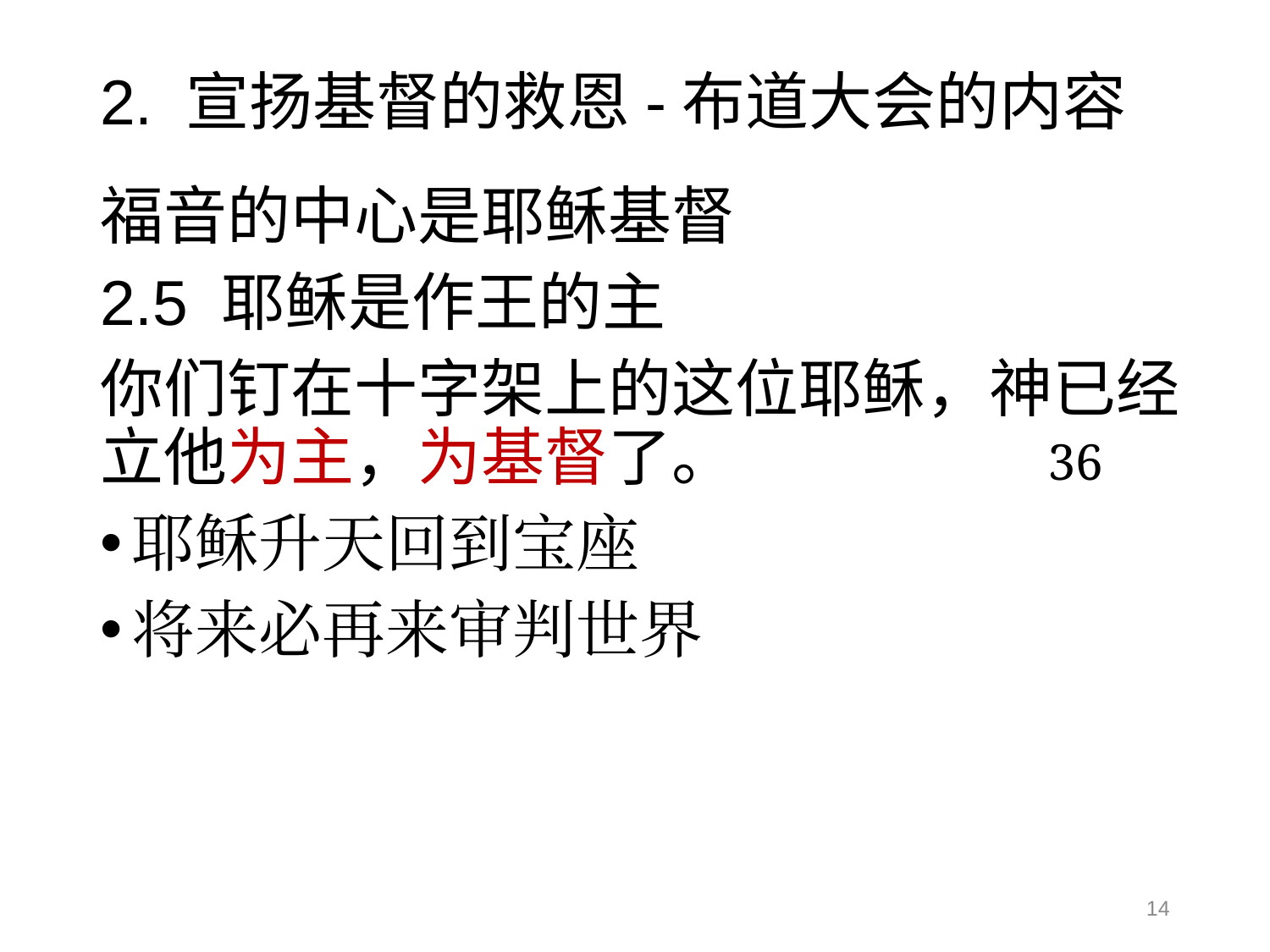

# 2. 宣扬基督的救恩-布道大会的内容
福音的中心是耶稣基督
2.5 耶稣是作王的主
你们钉在十字架上的这位耶稣，神已经立他为主，为基督了。                     36
耶稣升天回到宝座
将来必再来审判世界
14